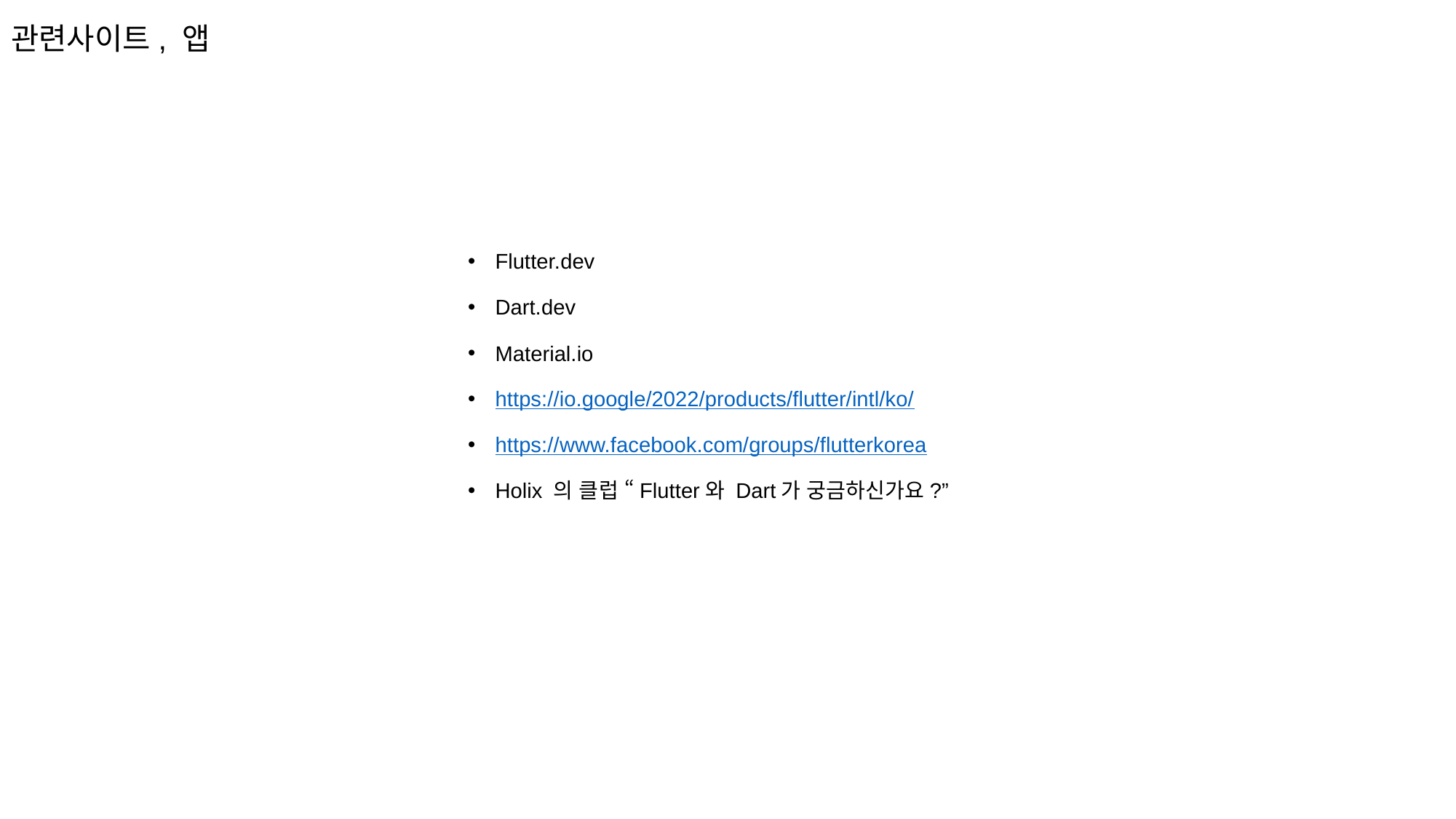

# 관련사이트, 앱
Flutter.dev
Dart.dev
Material.io
https://io.google/2022/products/flutter/intl/ko/
https://www.facebook.com/groups/flutterkorea
Holix 의 클럽 “Flutter와 Dart가 궁금하신가요?”